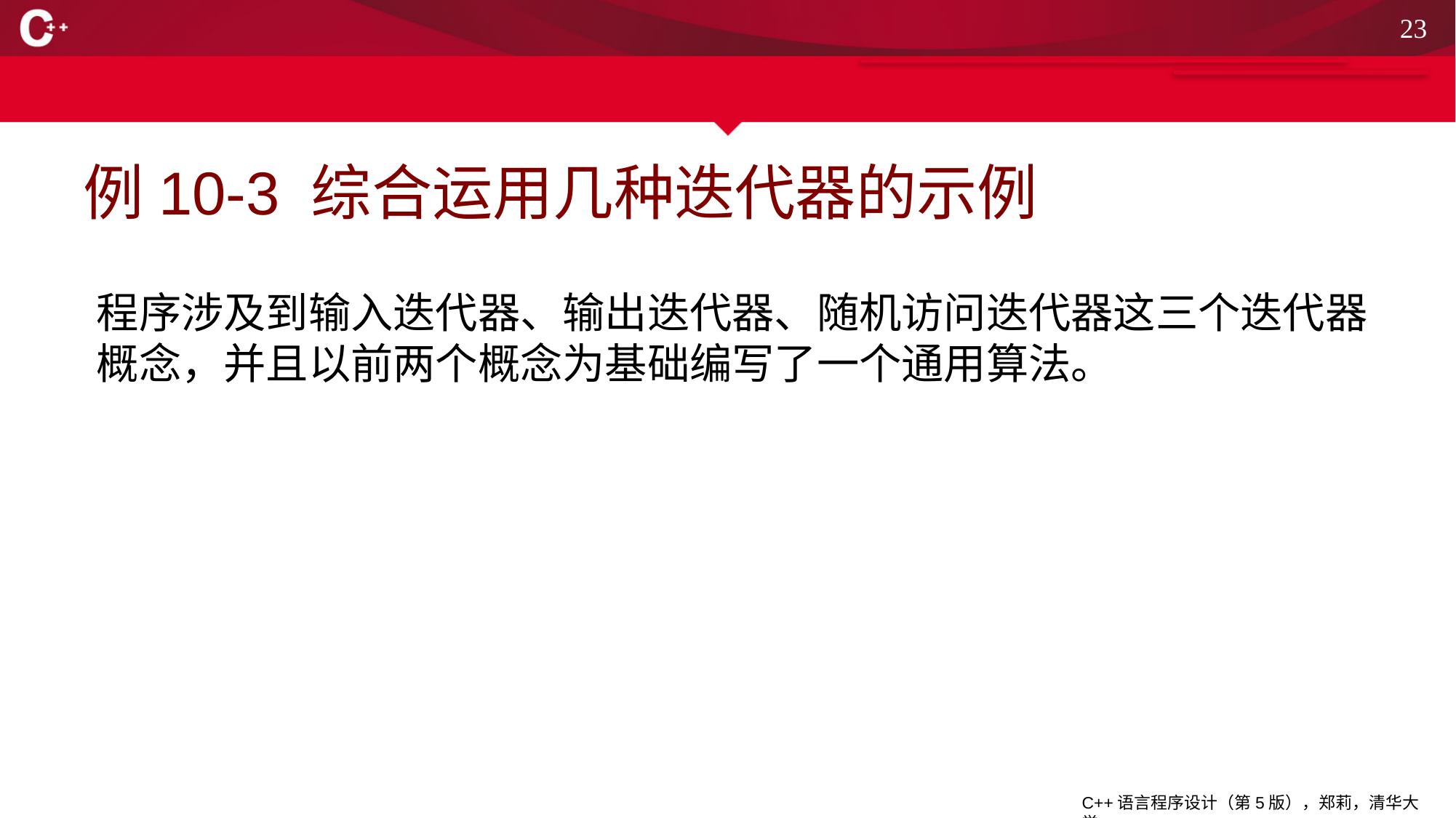

23
# 例10-3 综合运用几种迭代器的示例
程序涉及到输入迭代器、输出迭代器、随机访问迭代器这三个迭代器概念，并且以前两个概念为基础编写了一个通用算法。